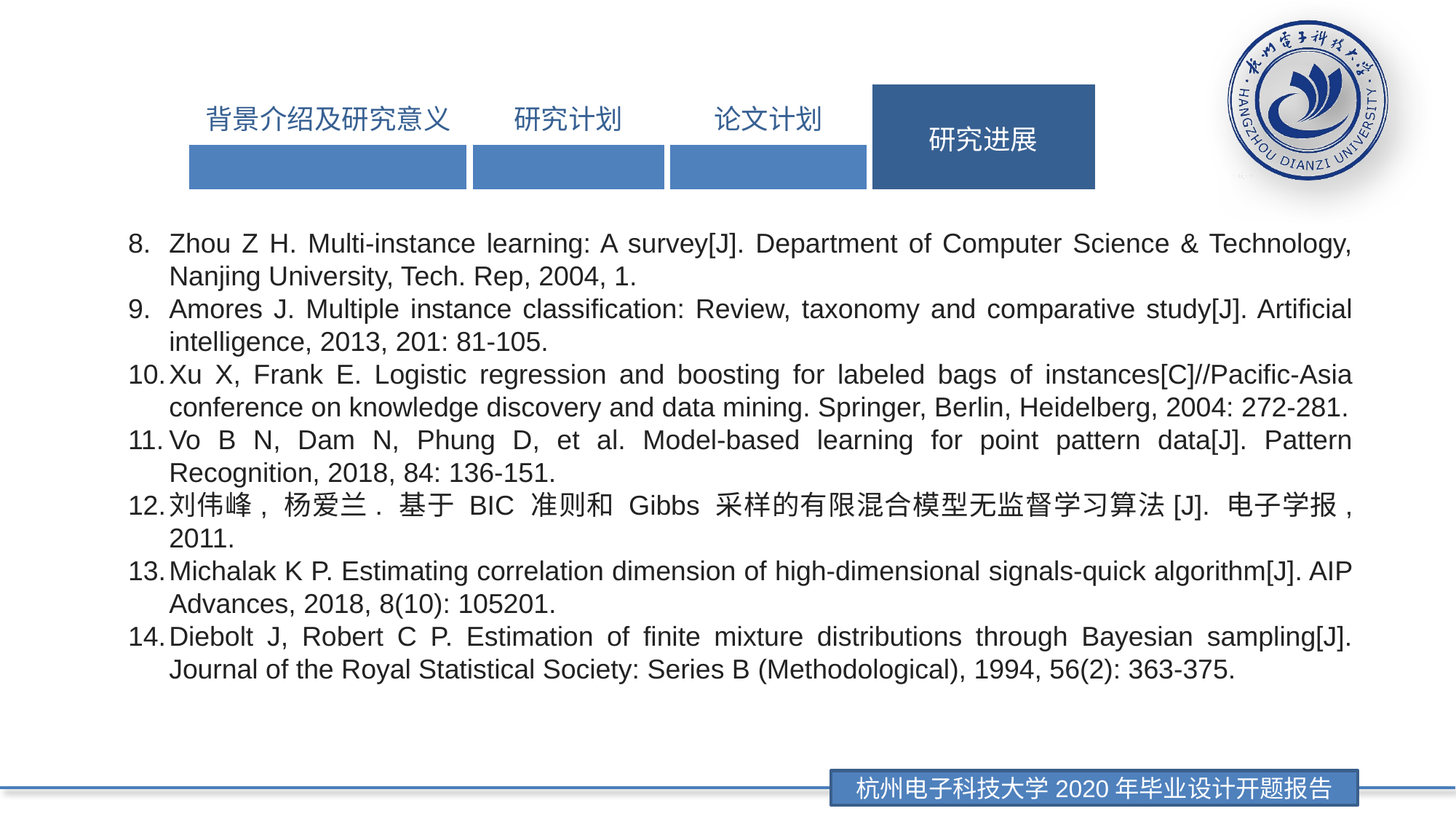

| 背景介绍及研究意义 | 研究计划 | 论文计划 | 研究进展 |
| --- | --- | --- | --- |
|  |  |  |  |
Zhou Z H. Multi-instance learning: A survey[J]. Department of Computer Science & Technology, Nanjing University, Tech. Rep, 2004, 1.
Amores J. Multiple instance classification: Review, taxonomy and comparative study[J]. Artificial intelligence, 2013, 201: 81-105.
Xu X, Frank E. Logistic regression and boosting for labeled bags of instances[C]//Pacific-Asia conference on knowledge discovery and data mining. Springer, Berlin, Heidelberg, 2004: 272-281.
Vo B N, Dam N, Phung D, et al. Model-based learning for point pattern data[J]. Pattern Recognition, 2018, 84: 136-151.
刘伟峰, 杨爱兰. 基于 BIC 准则和 Gibbs 采样的有限混合模型无监督学习算法[J]. 电子学报, 2011.
Michalak K P. Estimating correlation dimension of high-dimensional signals-quick algorithm[J]. AIP Advances, 2018, 8(10): 105201.
Diebolt J, Robert C P. Estimation of finite mixture distributions through Bayesian sampling[J]. Journal of the Royal Statistical Society: Series B (Methodological), 1994, 56(2): 363-375.